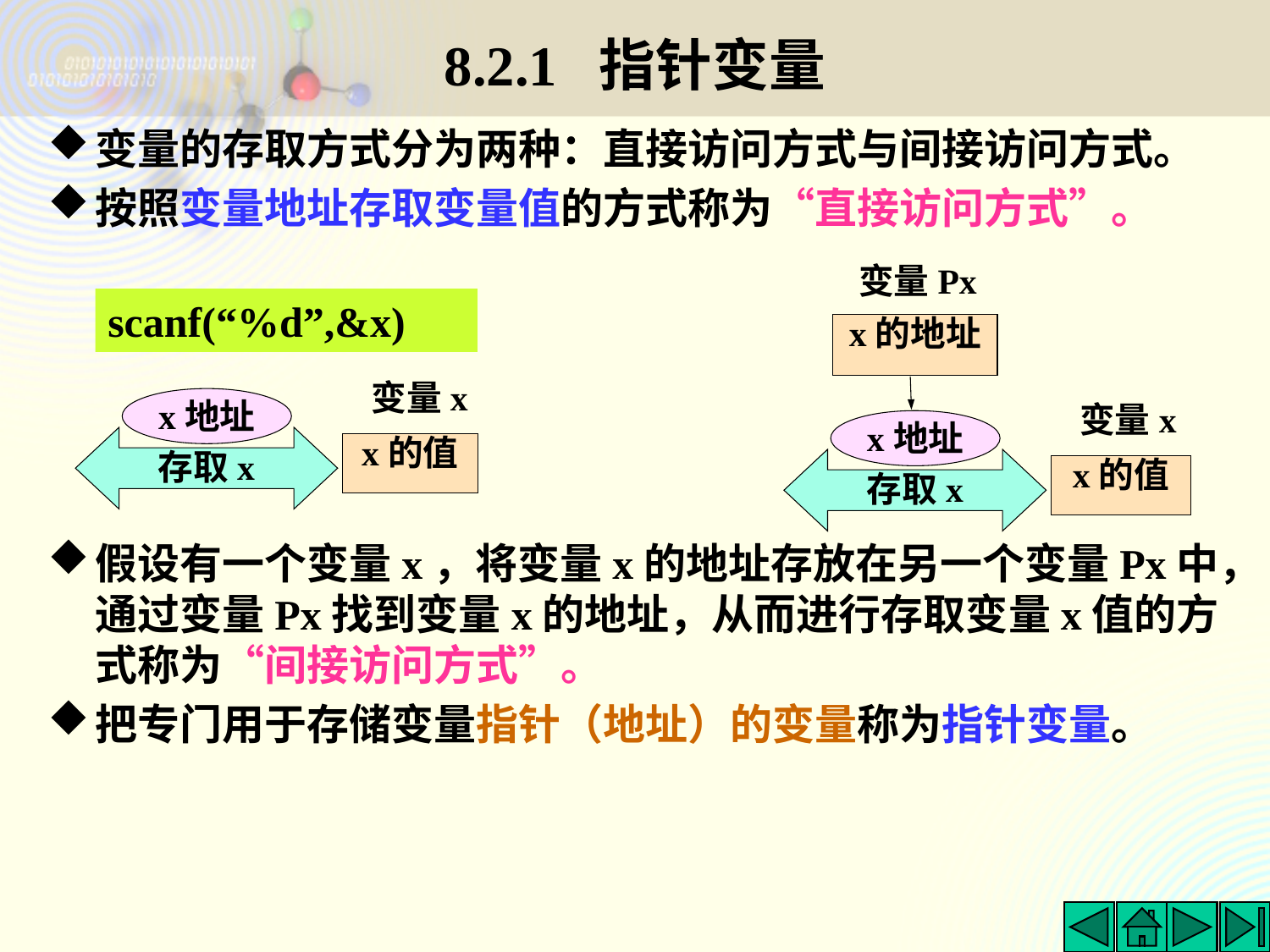

# 8.2.1  指针变量
变量的存取方式分为两种：直接访问方式与间接访问方式。
按照变量地址存取变量值的方式称为“直接访问方式”。

假设有一个变量x，将变量x的地址存放在另一个变量Px中，通过变量Px找到变量x的地址，从而进行存取变量x值的方式称为“间接访问方式”。
把专门用于存储变量指针（地址）的变量称为指针变量。
变量Px
x的地址

变量x
x地址

变量x
x地址

存取x
x的值
存取x
x的值
scanf(“%d”,&x)